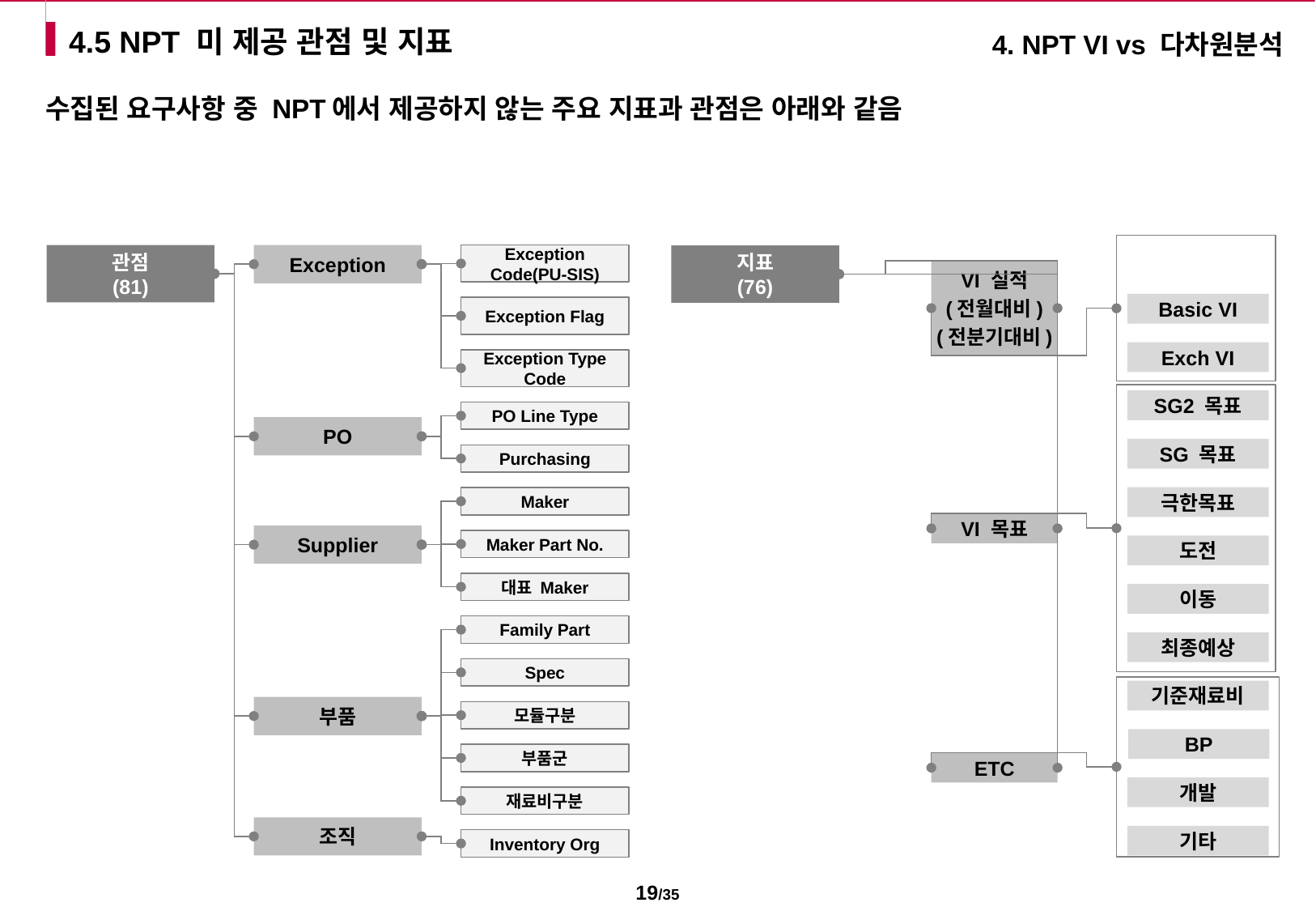

# 4.5 NPT 미 제공 관점 및 지표
4. NPT VI vs 다차원분석
수집된 요구사항 중 NPT에서 제공하지 않는 주요 지표과 관점은 아래와 같음

관점
(81)
Exception
Exception Code(PU-SIS)
지표
(76)
VI 실적
(전월대비)
(전분기대비)
Basic VI
Exception Flag
Exch VI
Exception Type Code

SG2 목표
PO Line Type
PO
SG 목표
Purchasing
극한목표
Maker
VI 목표
Supplier
Maker Part No.
도전
대표 Maker
이동
Family Part
최종예상
Spec

기준재료비
부품
모듈구분
BP
부품군
ETC
개발
재료비구분
조직
기타
Inventory Org